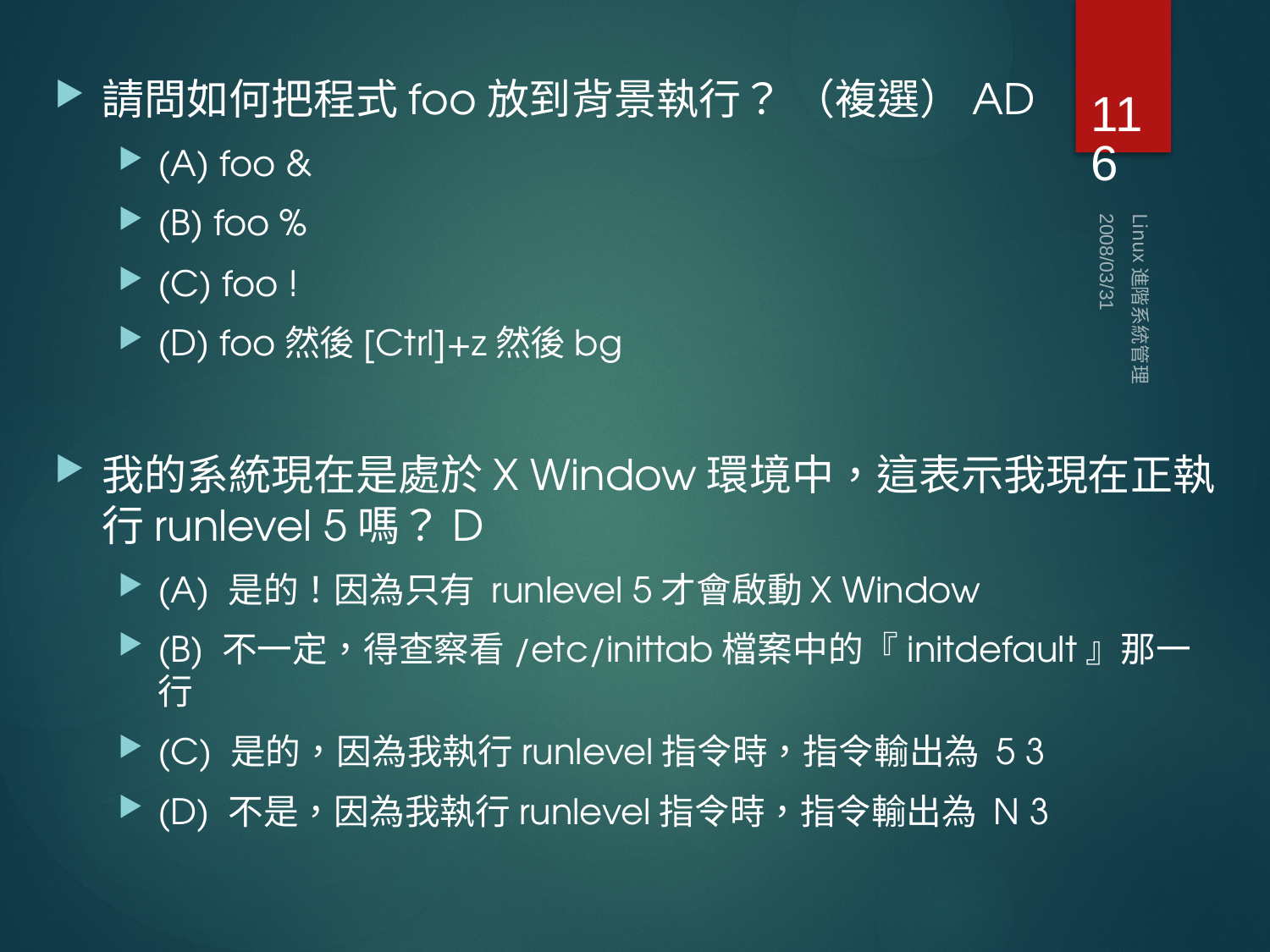

116
請問如何把程式foo放到背景執行？ （複選）AD
(A) foo &
(B) foo %
(C) foo !
(D) foo然後[Ctrl]+z然後bg

我的系統現在是處於X Window環境中，這表示我現在正執行runlevel 5嗎？D
(A) 是的！因為只有 runlevel 5才會啟動X Window
(B) 不一定，得查察看/etc/inittab檔案中的『initdefault』那一行
(C) 是的，因為我執行runlevel指令時，指令輸出為 5 3
(D) 不是，因為我執行runlevel指令時，指令輸出為 N 3
2008/03/31
Linux 進階系統管理